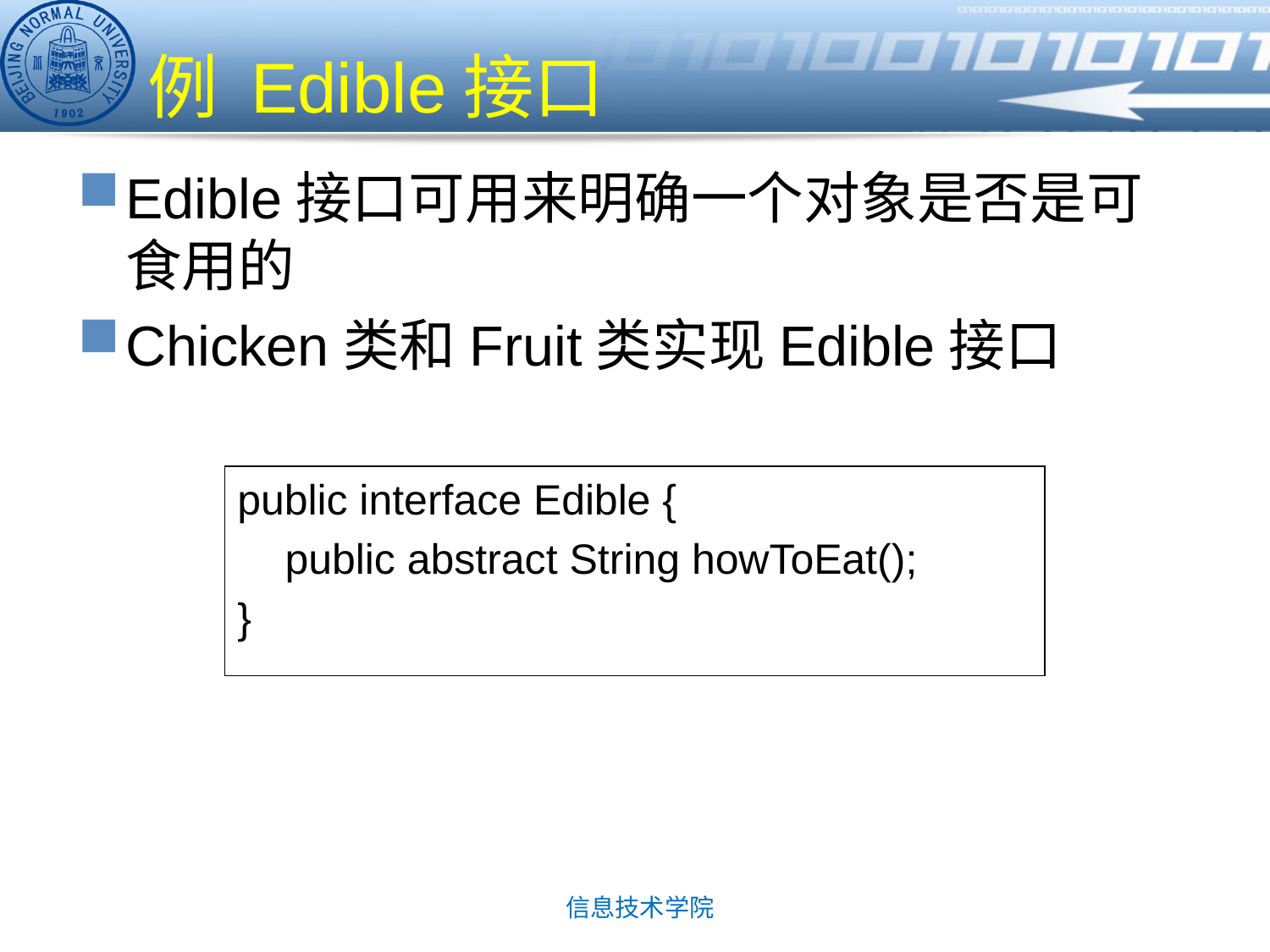

# 例 Edible接口
Edible接口可用来明确一个对象是否是可食用的
Chicken类和Fruit类实现Edible接口

public interface Edible {
	public abstract String howToEat();
}